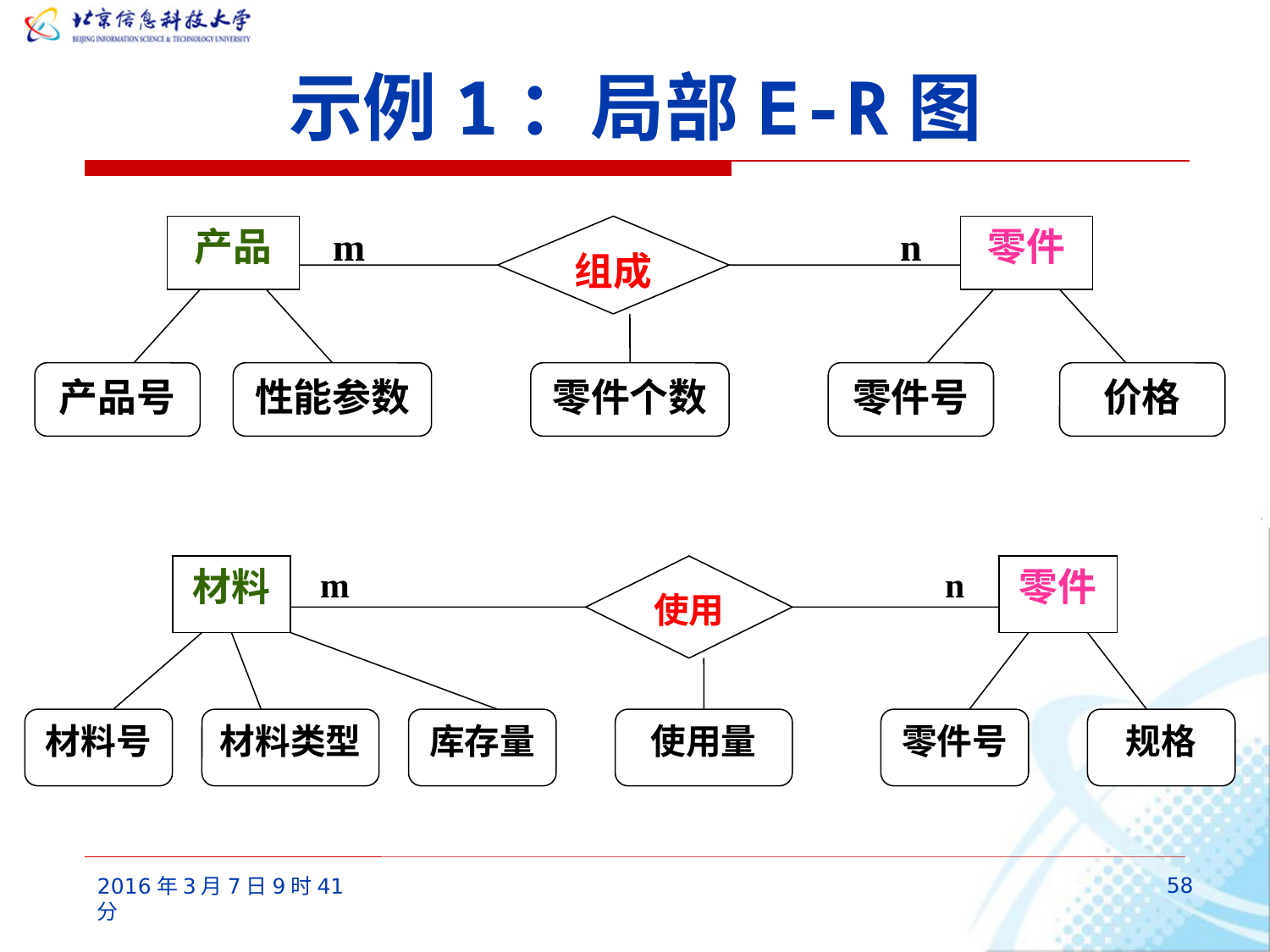

# 示例1：局部E-R图
产品
m
组成
n
零件

产品号
性能参数
零件个数
零件号
价格
材料
m
使用
n
零件

材料号
材料类型
库存量
使用量
零件号
规格
2016年3月7日9时41分